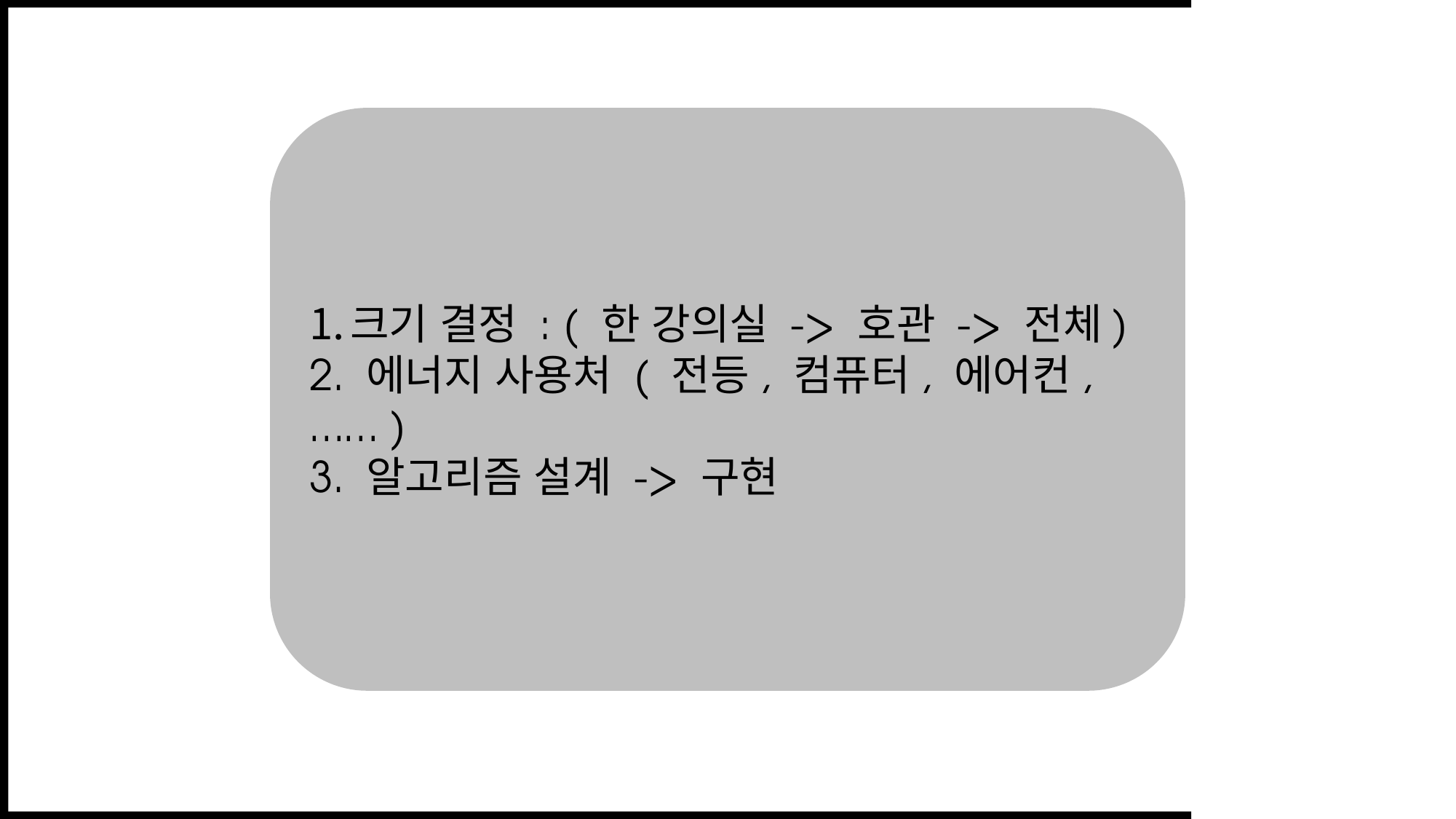

크기 결정 : ( 한 강의실 -> 호관 -> 전체)
2. 에너지 사용처 ( 전등, 컴퓨터, 에어컨, …… )
3. 알고리즘 설계 -> 구현